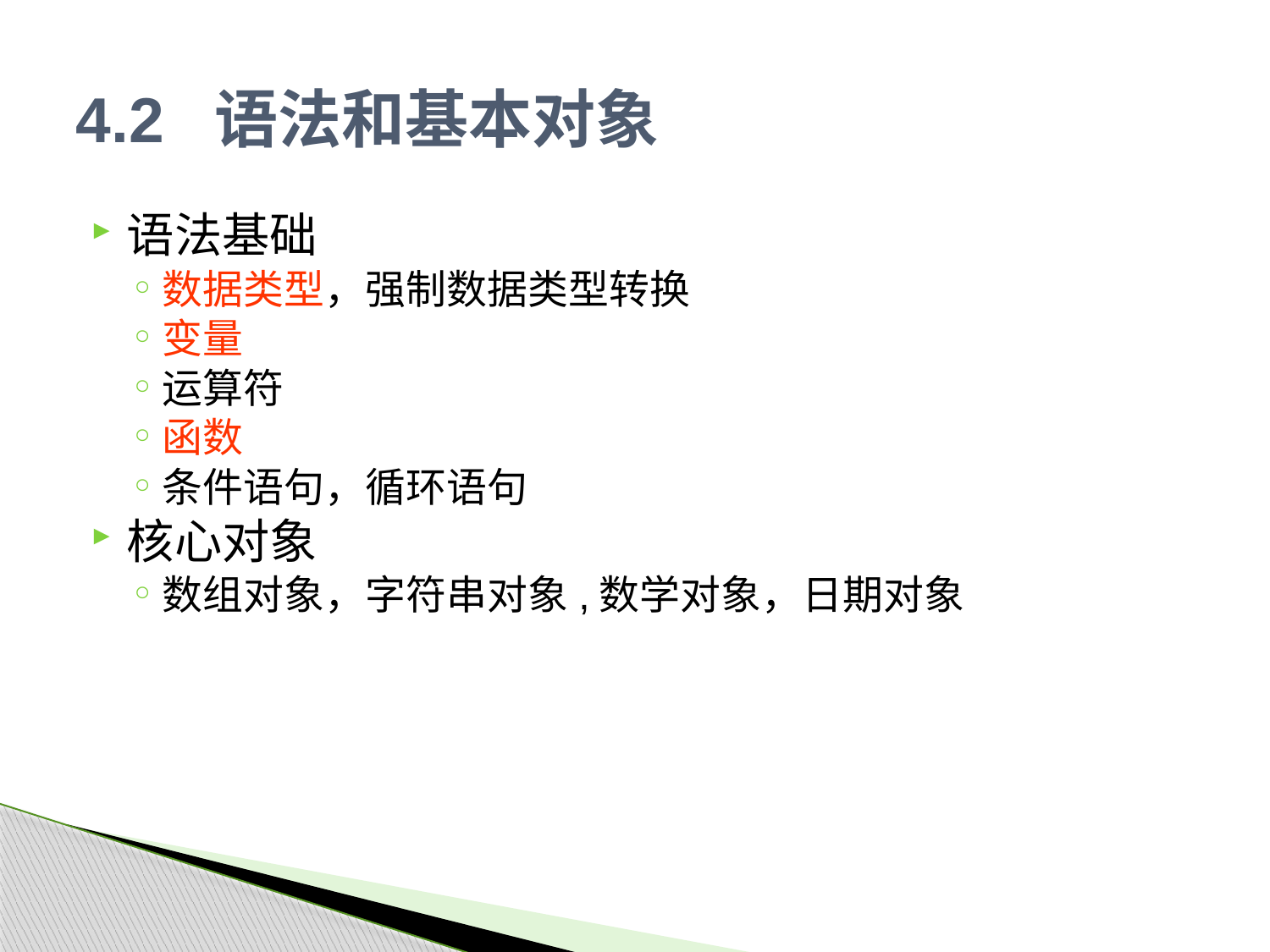

# 4.2  语法和基本对象
语法基础
数据类型，强制数据类型转换
变量
运算符
函数
条件语句，循环语句
核心对象
数组对象，字符串对象,数学对象，日期对象